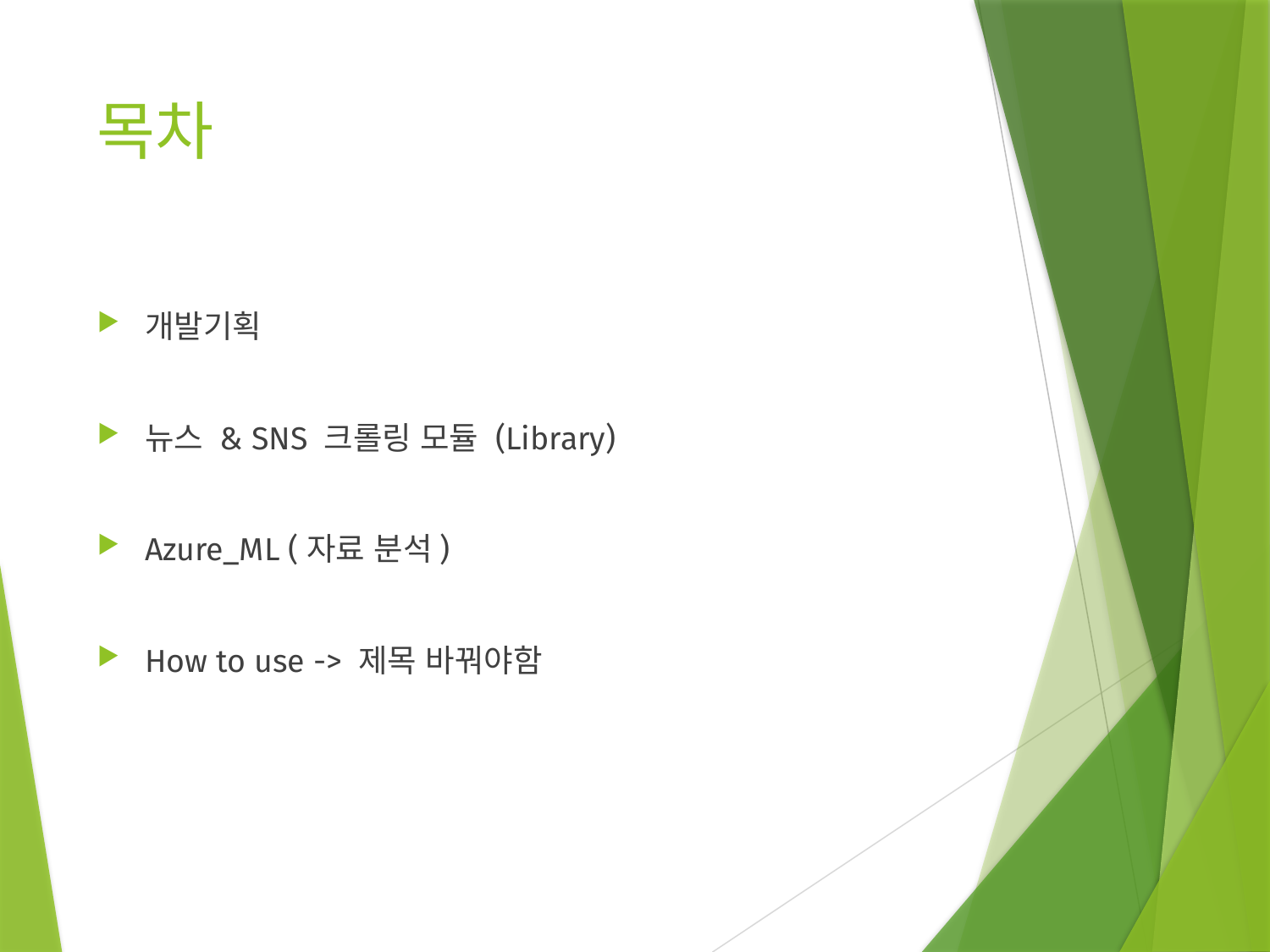

# 목차
개발기획

뉴스 & SNS 크롤링 모듈 (Library)

Azure_ML (자료 분석)

How to use -> 제목 바꿔야함